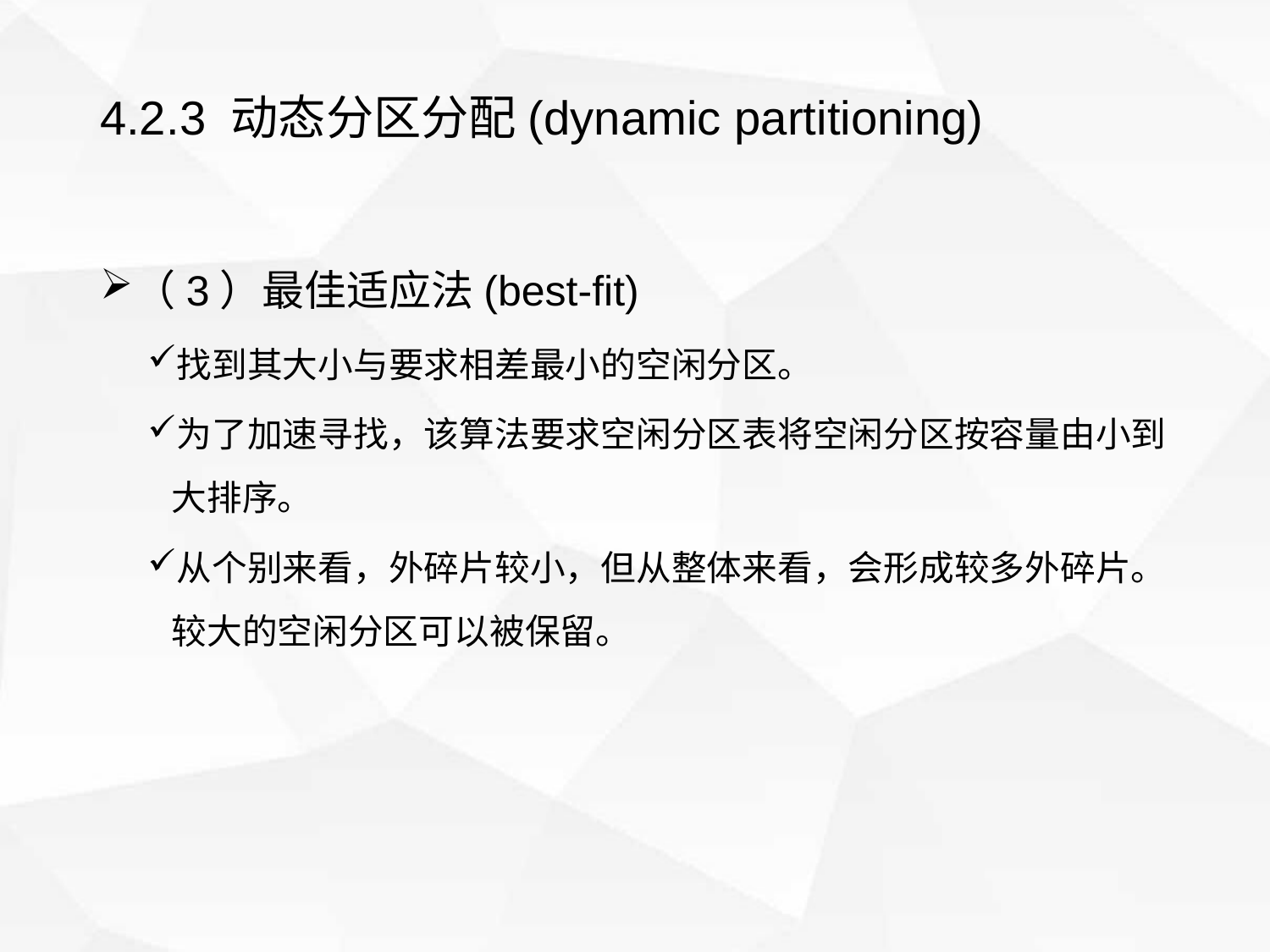

# 4.2.3 动态分区分配(dynamic partitioning)
（3）最佳适应法(best-fit)
找到其大小与要求相差最小的空闲分区。
为了加速寻找，该算法要求空闲分区表将空闲分区按容量由小到大排序。
从个别来看，外碎片较小，但从整体来看，会形成较多外碎片。较大的空闲分区可以被保留。